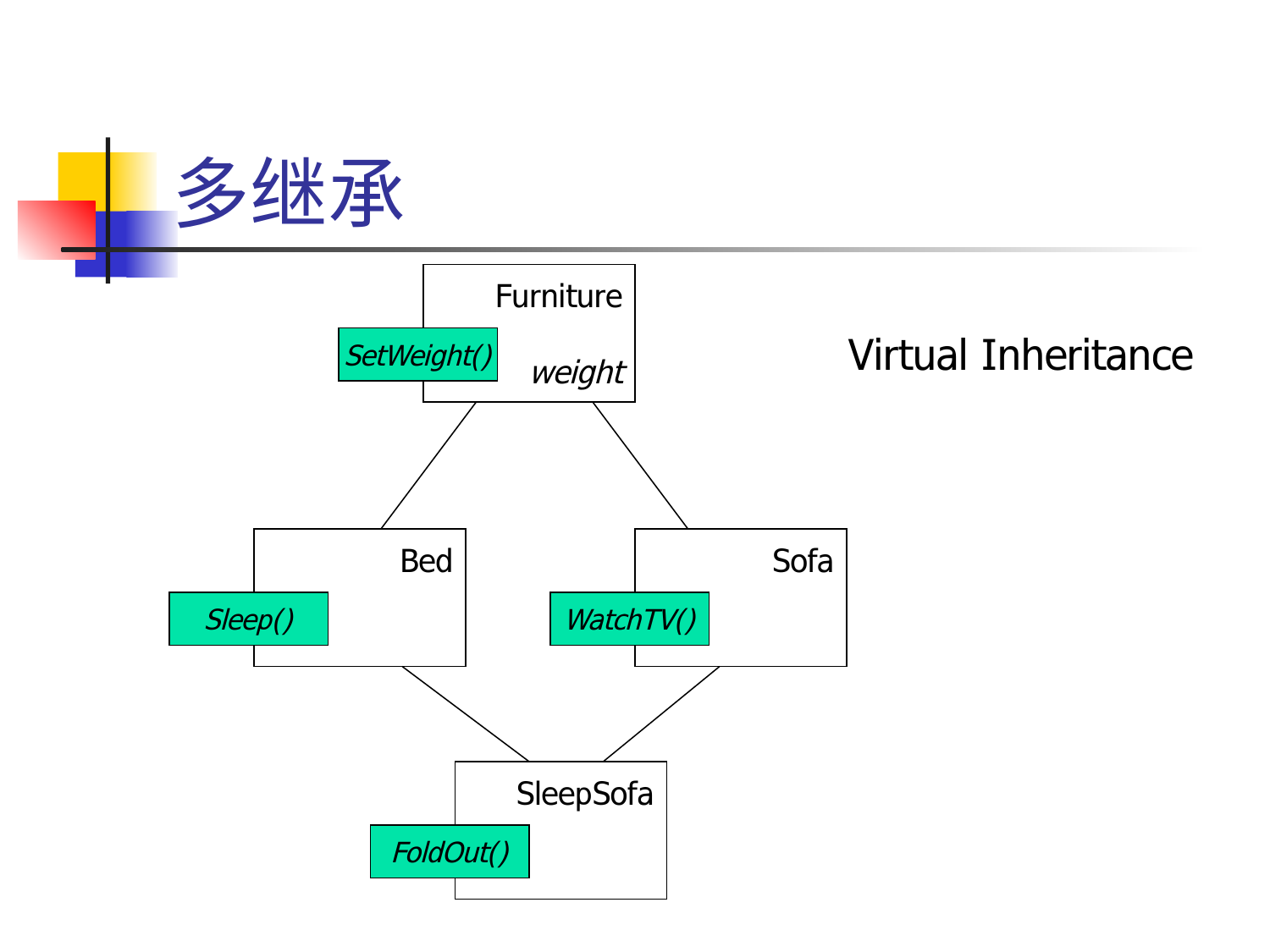

# 多继承
Furniture

weight
Virtual Inheritance
SetWeight()

Bed

Sofa

Sleep()
WatchTV()

SleepSofa

FoldOut()